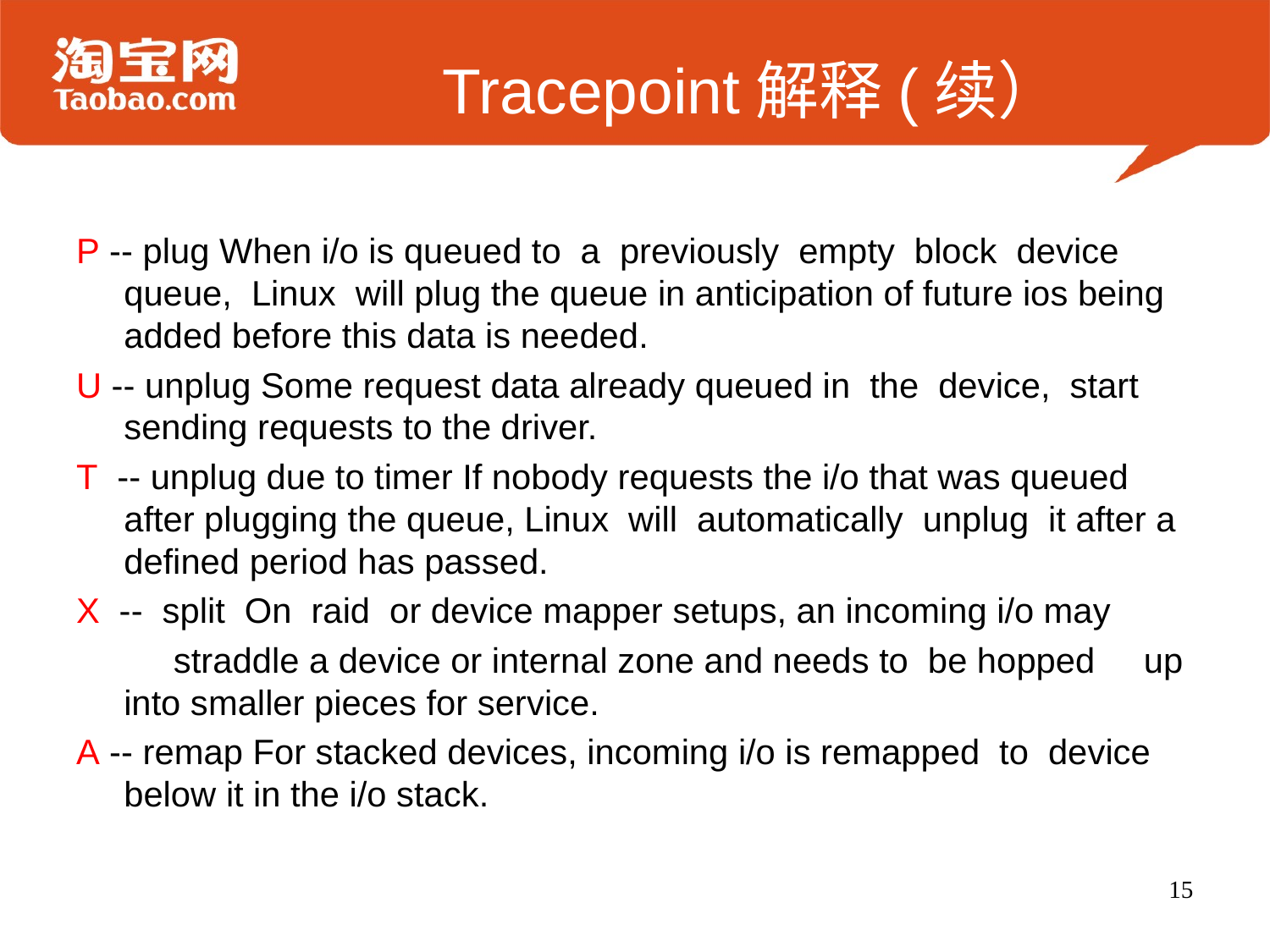

# Tracepoint解释(续）
P -- plug When i/o is queued to  a  previously  empty  block  device queue,  Linux  will plug the queue in anticipation of future ios being added before this data is needed.
U -- unplug Some request data already queued in  the  device,  start sending requests to the driver.
T  -- unplug due to timer If nobody requests the i/o that was queued after plugging the queue, Linux  will  automatically  unplug  it after a defined period has passed.
X  --  split  On  raid  or device mapper setups, an incoming i/o may
          straddle a device or internal zone and needs to  be hopped     up into smaller pieces for service.
A -- remap For stacked devices, incoming i/o is remapped  to  device below it in the i/o stack.
15